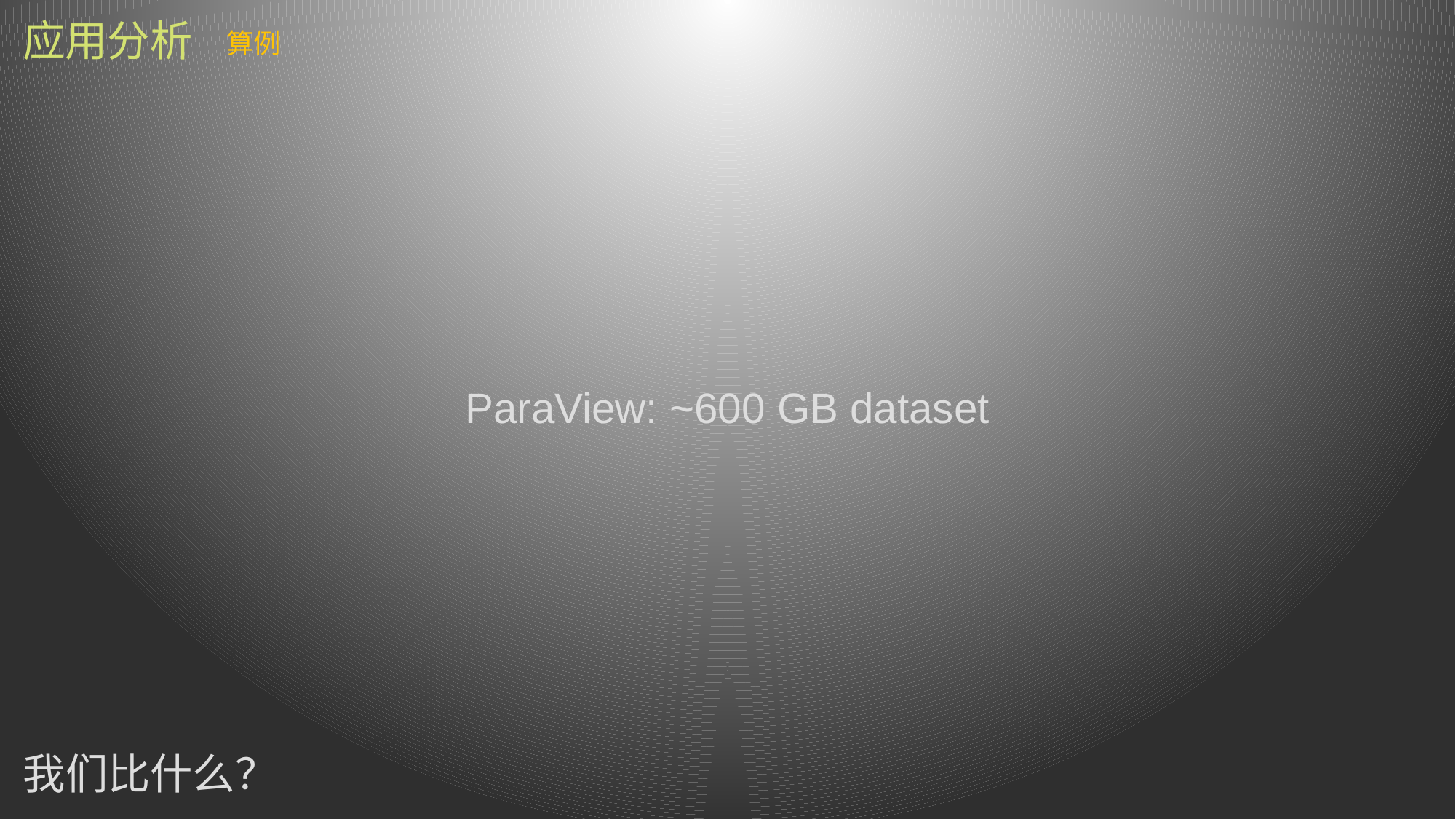

应用分析
算例

ParaView: ~600 GB dataset
我们比什么？